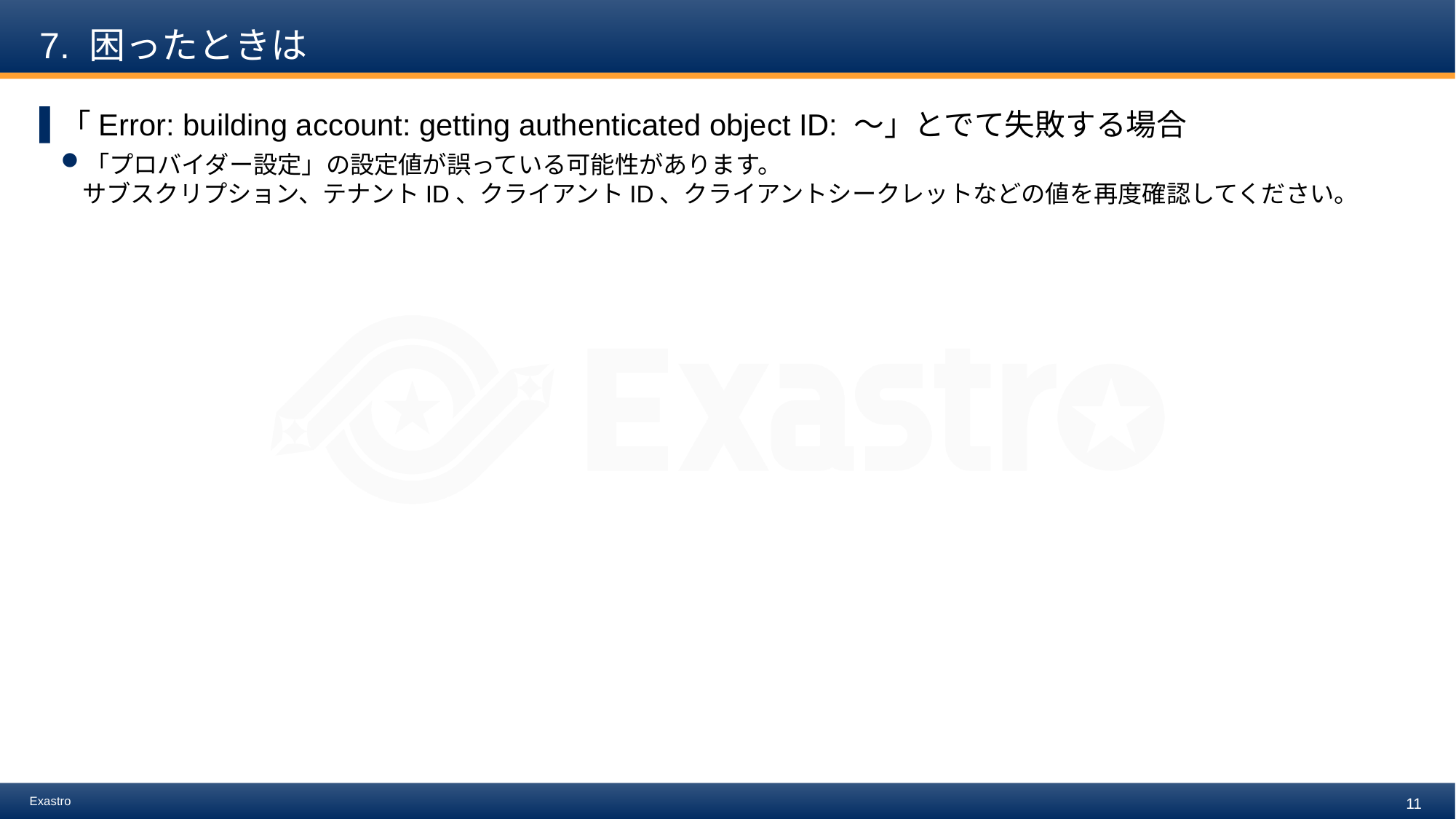

# 7. 困ったときは
「Error: building account: getting authenticated object ID: ～」とでて失敗する場合
「プロバイダー設定」の設定値が誤っている可能性があります。
サブスクリプション、テナントID、クライアントID、クライアントシークレットなどの値を再度確認してください。